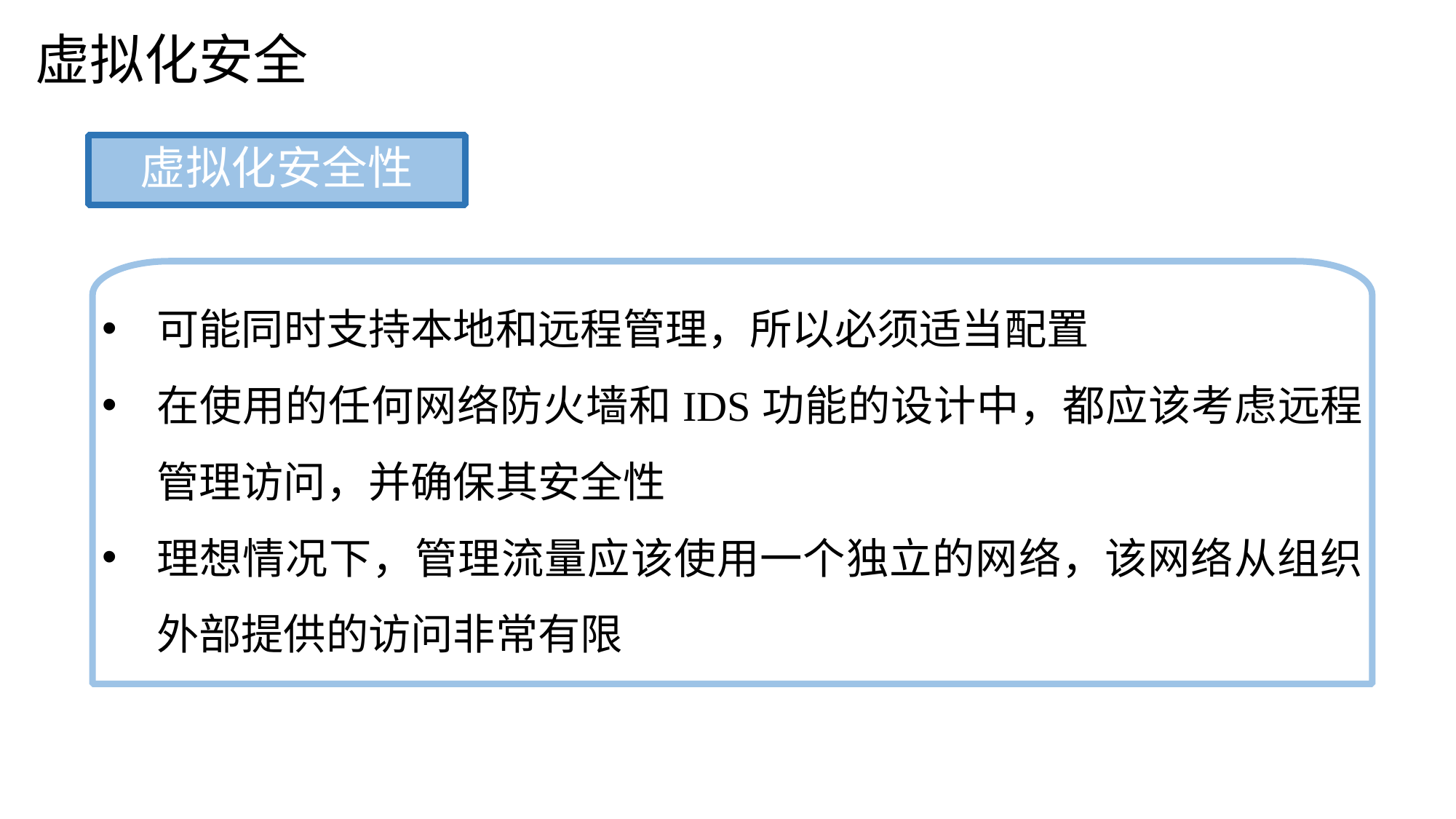

虚拟化安全

虚拟化安全性
可能同时支持本地和远程管理，所以必须适当配置
在使用的任何网络防火墙和IDS功能的设计中，都应该考虑远程管理访问，并确保其安全性
理想情况下，管理流量应该使用一个独立的网络，该网络从组织外部提供的访问非常有限